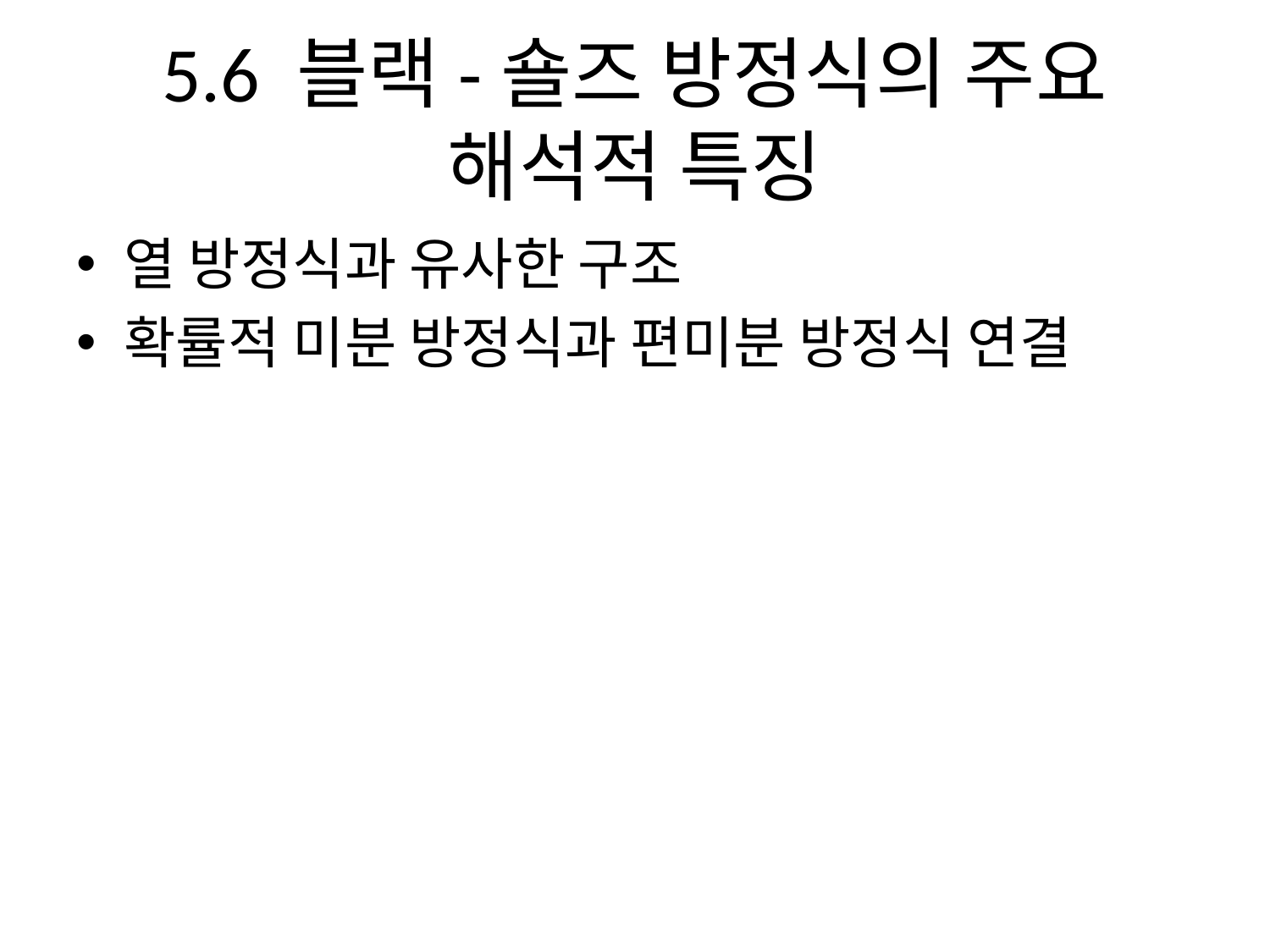

# 5.6 블랙-숄즈 방정식의 주요 해석적 특징
열 방정식과 유사한 구조
확률적 미분 방정식과 편미분 방정식 연결